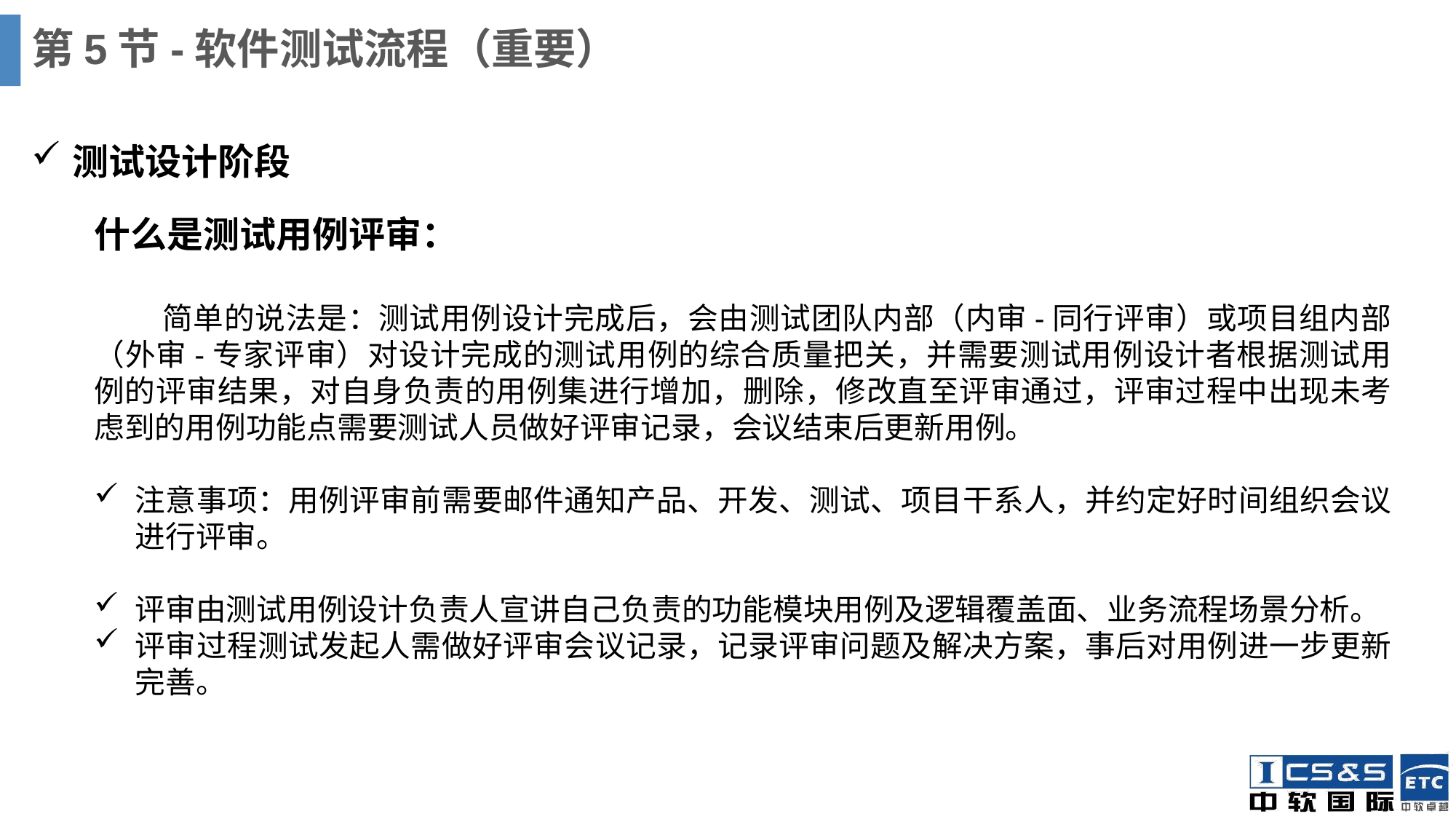

# 第5节-软件测试流程（重要）
测试设计阶段
什么是测试用例评审：

    简单的说法是：测试用例设计完成后，会由测试团队内部（内审-同行评审）或项目组内部（外审-专家评审）对设计完成的测试用例的综合质量把关，并需要测试用例设计者根据测试用例的评审结果，对自身负责的用例集进行增加，删除，修改直至评审通过，评审过程中出现未考虑到的用例功能点需要测试人员做好评审记录，会议结束后更新用例。

注意事项：用例评审前需要邮件通知产品、开发、测试、项目干系人，并约定好时间组织会议进行评审。

评审由测试用例设计负责人宣讲自己负责的功能模块用例及逻辑覆盖面、业务流程场景分析。
评审过程测试发起人需做好评审会议记录，记录评审问题及解决方案，事后对用例进一步更新完善。